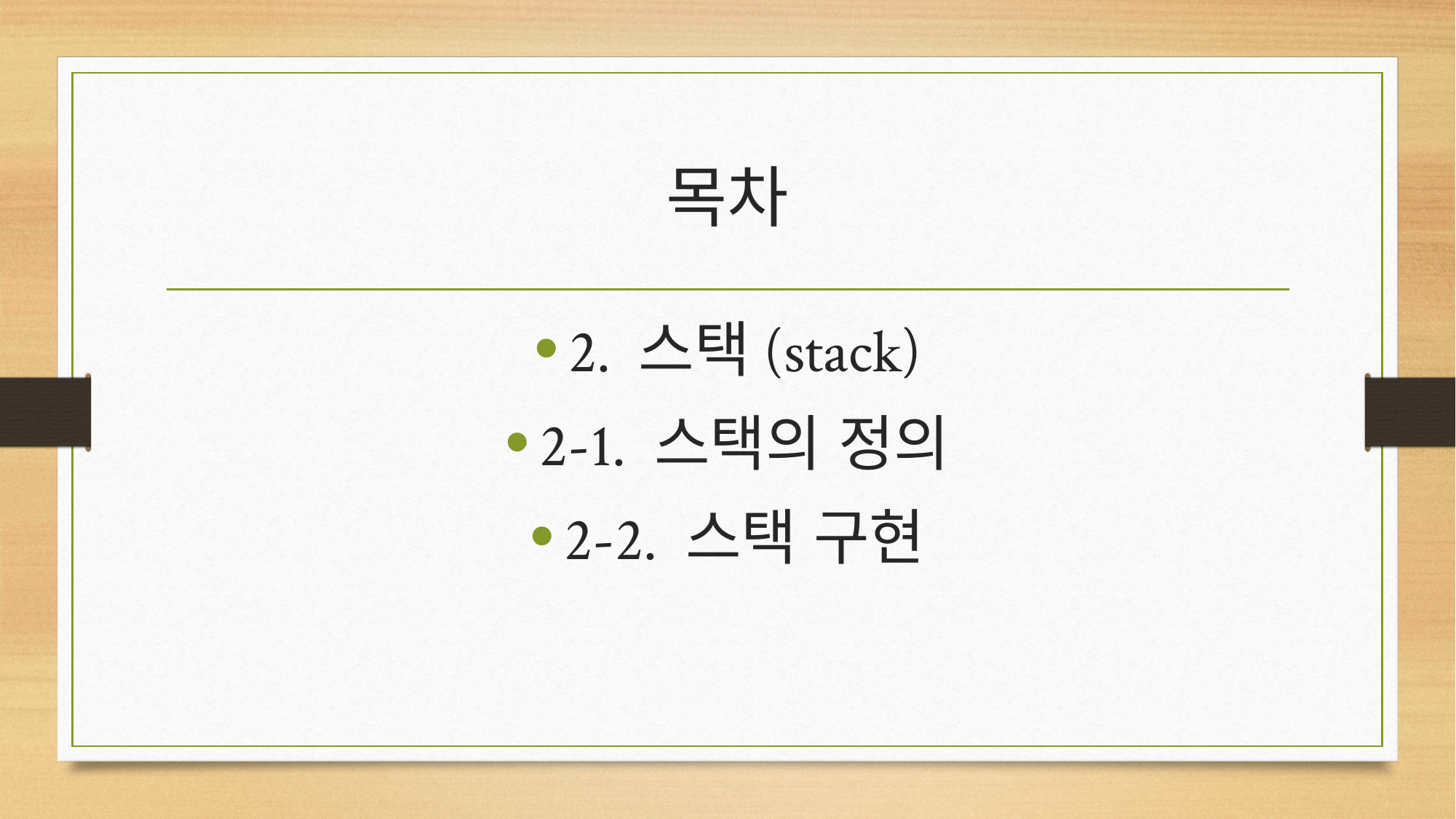

# 목차
2. 스택(stack)
2-1. 스택의 정의
2-2. 스택 구현